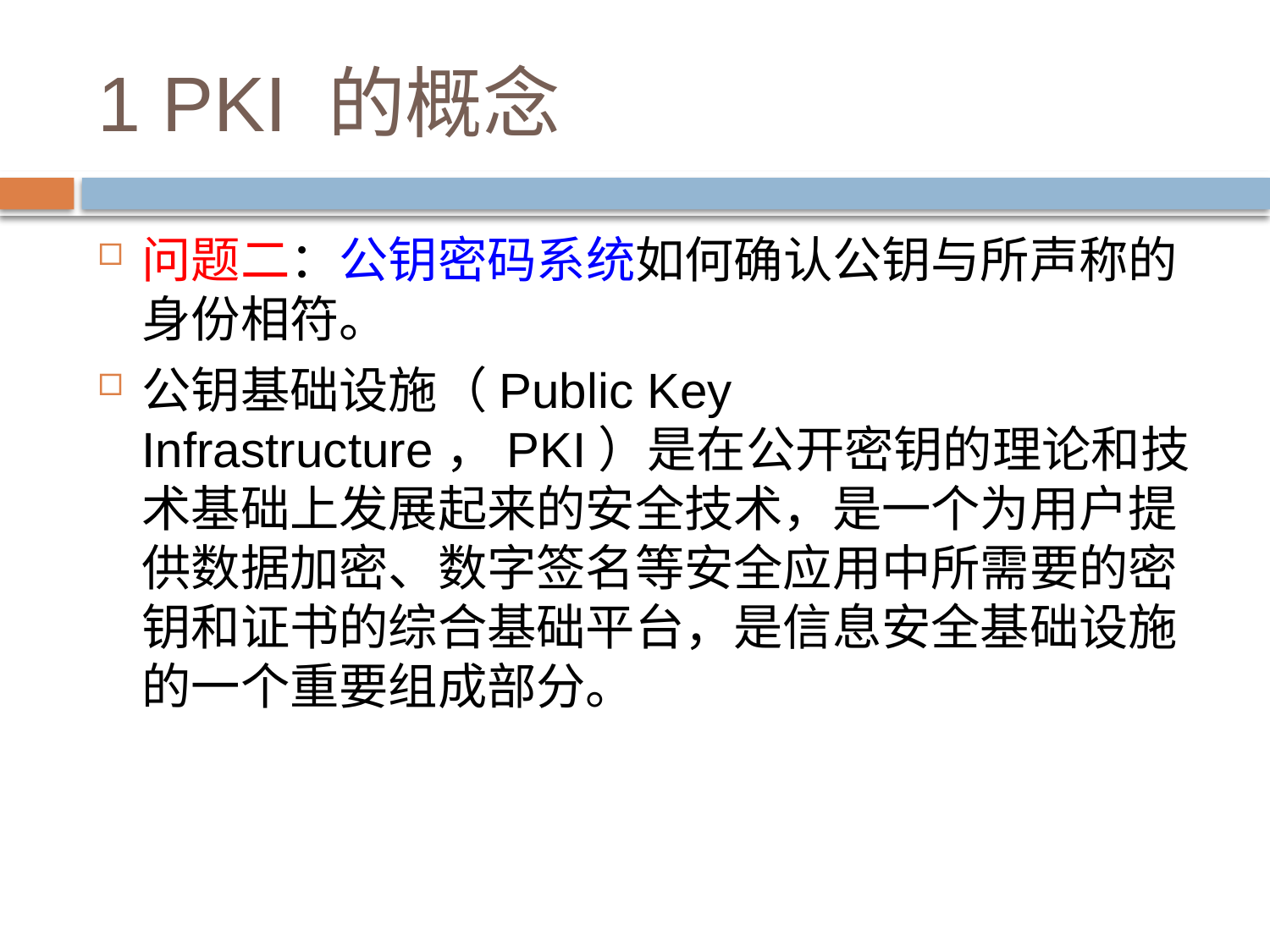

# 1 PKI 的概念
问题二：公钥密码系统如何确认公钥与所声称的身份相符。
公钥基础设施（Public Key Infrastructure，PKI）是在公开密钥的理论和技术基础上发展起来的安全技术，是一个为用户提供数据加密、数字签名等安全应用中所需要的密钥和证书的综合基础平台，是信息安全基础设施的一个重要组成部分。